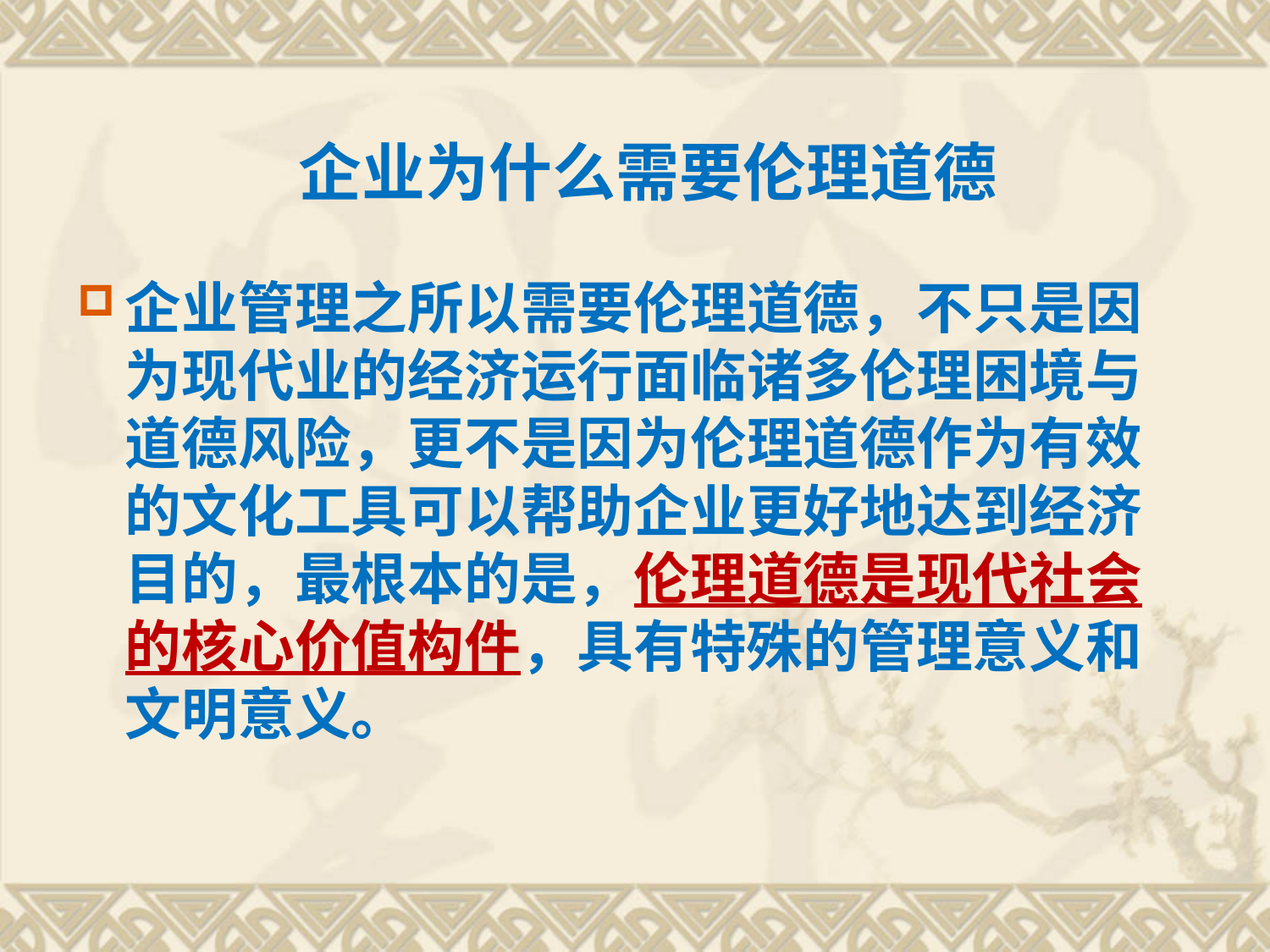

企业为什么需要伦理道德
企业管理之所以需要伦理道德，不只是因为现代业的经济运行面临诸多伦理困境与道德风险，更不是因为伦理道德作为有效的文化工具可以帮助企业更好地达到经济目的，最根本的是，伦理道德是现代社会的核心价值构件，具有特殊的管理意义和文明意义。